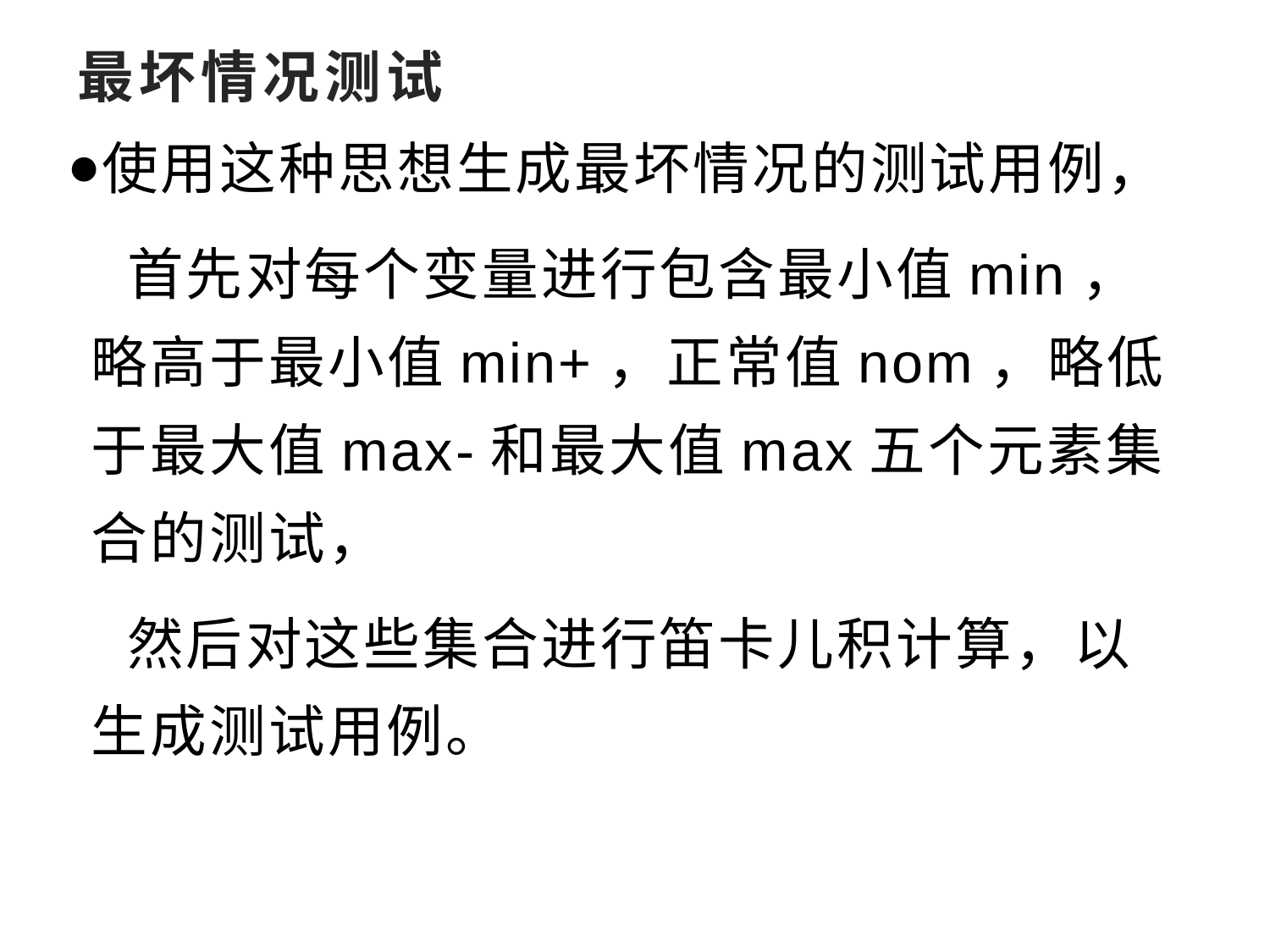

# 最坏情况测试
使用这种思想生成最坏情况的测试用例，
   首先对每个变量进行包含最小值min，略高于最小值min+，正常值nom，略低于最大值max-和最大值max五个元素集合的测试，
   然后对这些集合进行笛卡儿积计算，以生成测试用例。